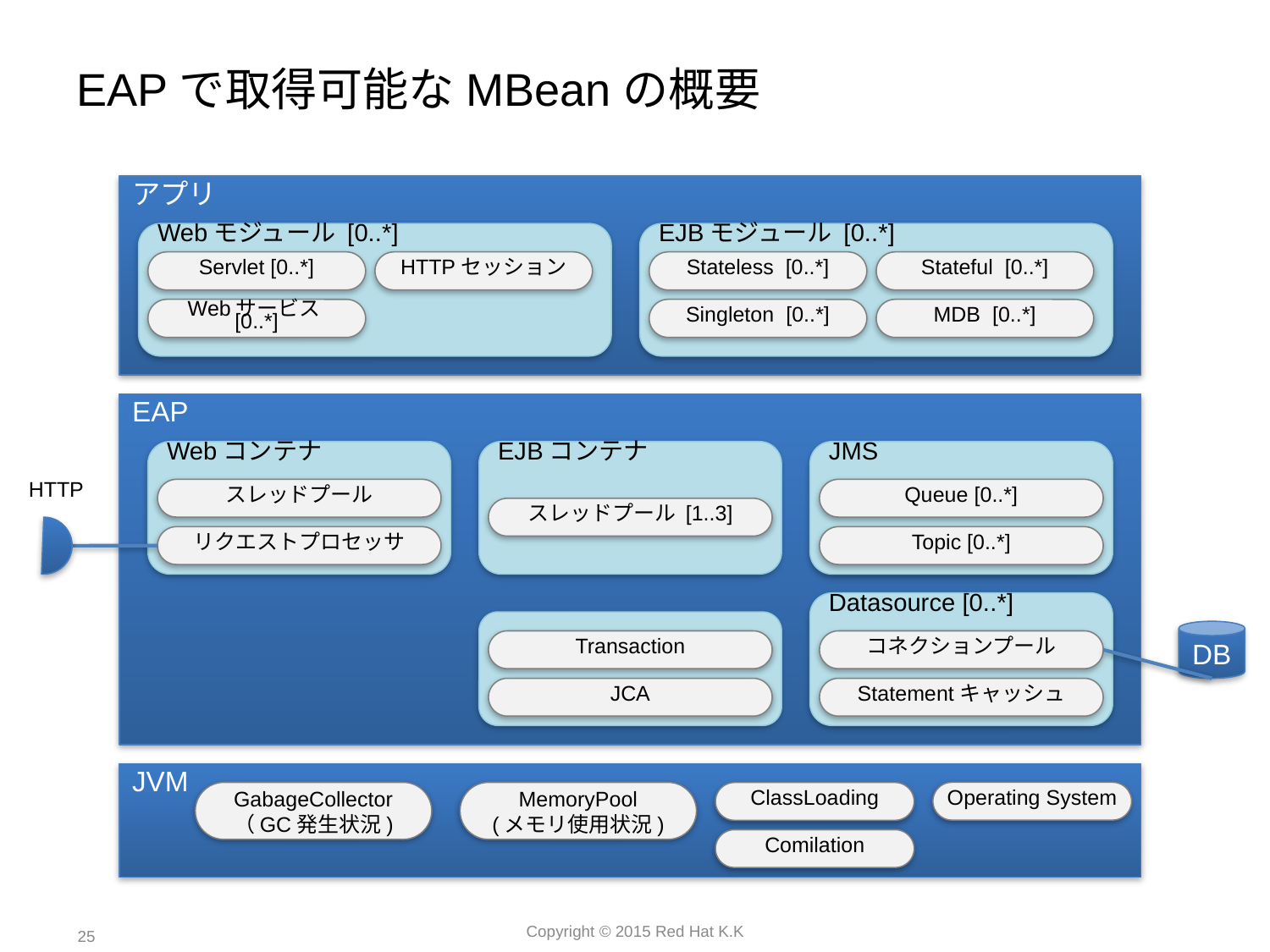

# EAPで取得可能なMBeanの概要
アプリ
Webモジュール [0..*]
EJBモジュール [0..*]
Servlet [0..*]
HTTPセッション
Stateless  [0..*]
Stateful  [0..*]
Webサービス[0..*]
Singleton  [0..*]
MDB  [0..*]
EAP
Webコンテナ
EJBコンテナ
JMS
HTTP
スレッドプール
Queue [0..*]
スレッドプール [1..3]

リクエストプロセッサ
Topic [0..*]
Datasource [0..*]

DB
Transaction
コネクションプール
JCA
Statementキャッシュ
JVM
GabageCollector
（GC発生状況)
MemoryPool
(メモリ使用状況)
Operating System
ClassLoading
Comilation
25
Copyright © 2015 Red Hat K.K